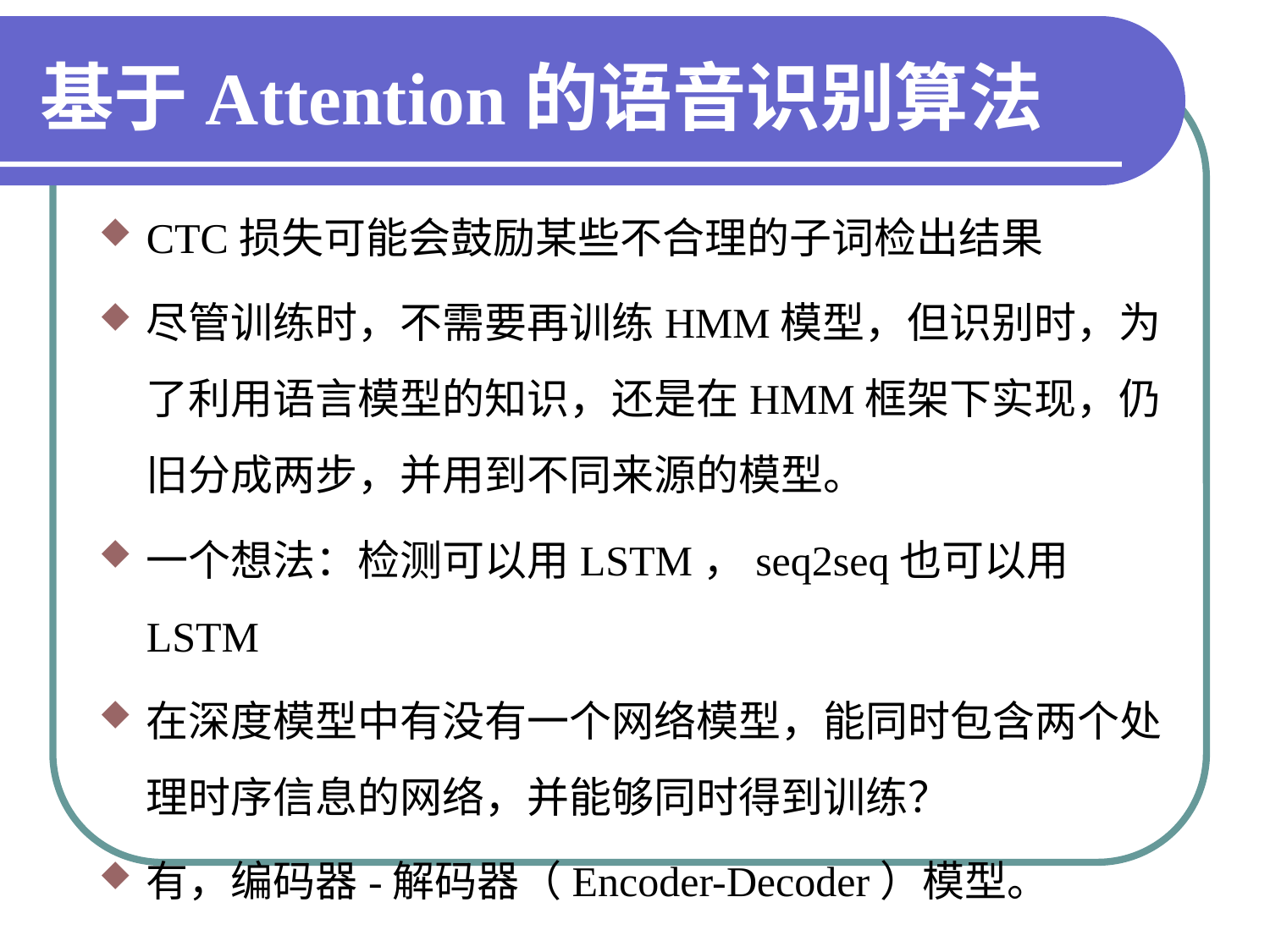

# 基于Attention的语音识别算法
CTC损失可能会鼓励某些不合理的子词检出结果
尽管训练时，不需要再训练HMM模型，但识别时，为了利用语言模型的知识，还是在HMM框架下实现，仍旧分成两步，并用到不同来源的模型。
一个想法：检测可以用LSTM，seq2seq也可以用LSTM
在深度模型中有没有一个网络模型，能同时包含两个处理时序信息的网络，并能够同时得到训练？
有，编码器-解码器（Encoder-Decoder）模型。